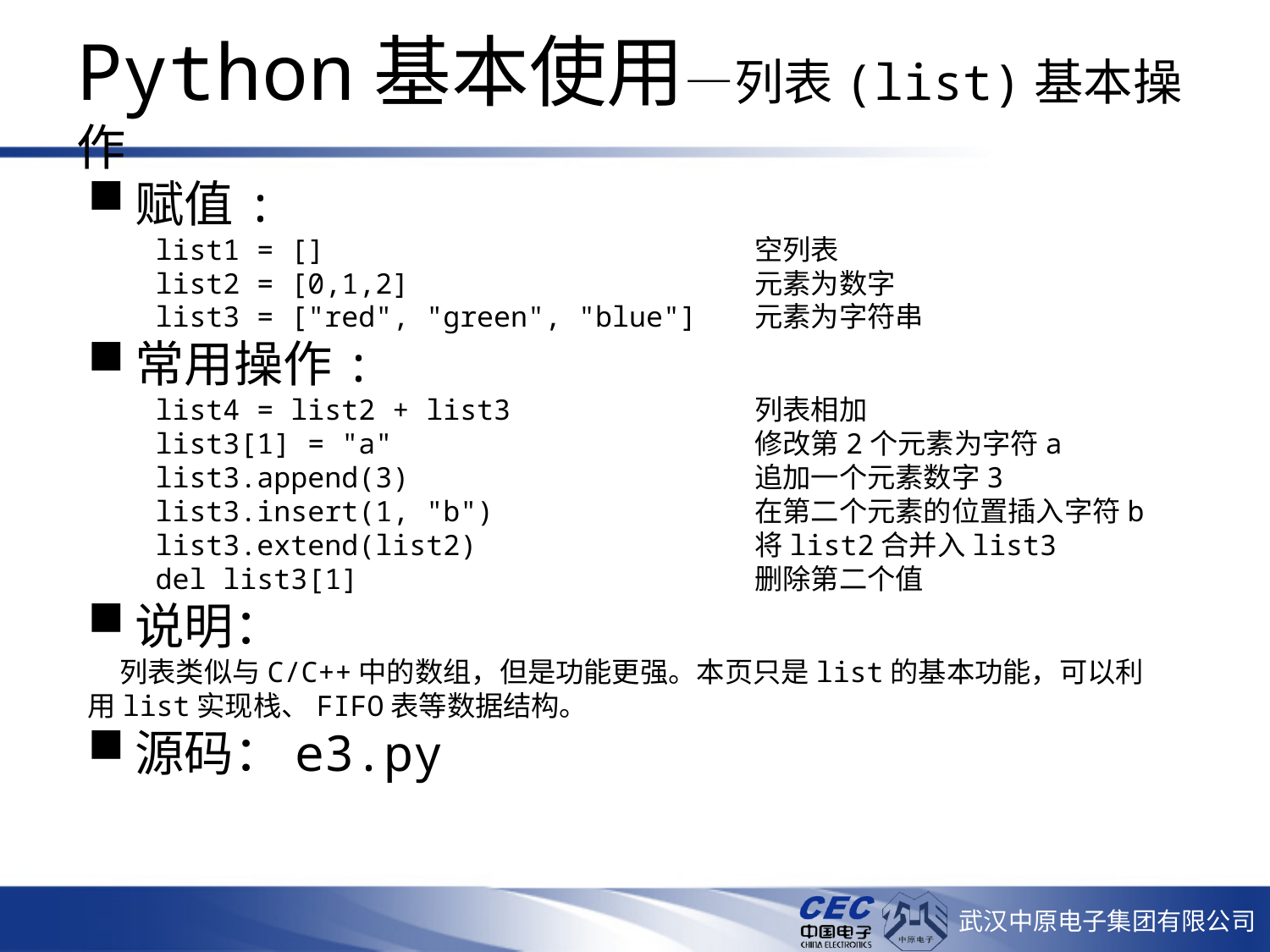

# Python基本使用—列表(list)基本操作
赋值:
    list1 = []                         空列表
    list2 = [0,1,2]                    元素为数字
    list3 = ["red", "green", "blue"]   元素为字符串
常用操作:
    list4 = list2 + list3              列表相加
    list3[1] = "a"                     修改第2个元素为字符a
    list3.append(3)                    追加一个元素数字3
    list3.insert(1, "b")               在第二个元素的位置插入字符b
    list3.extend(list2)                将list2合并入list3
    del list3[1]                       删除第二个值
说明：
    列表类似与C/C++中的数组，但是功能更强。本页只是list的基本功能，可以利用list实现栈、FIFO表等数据结构。
源码：e3.py